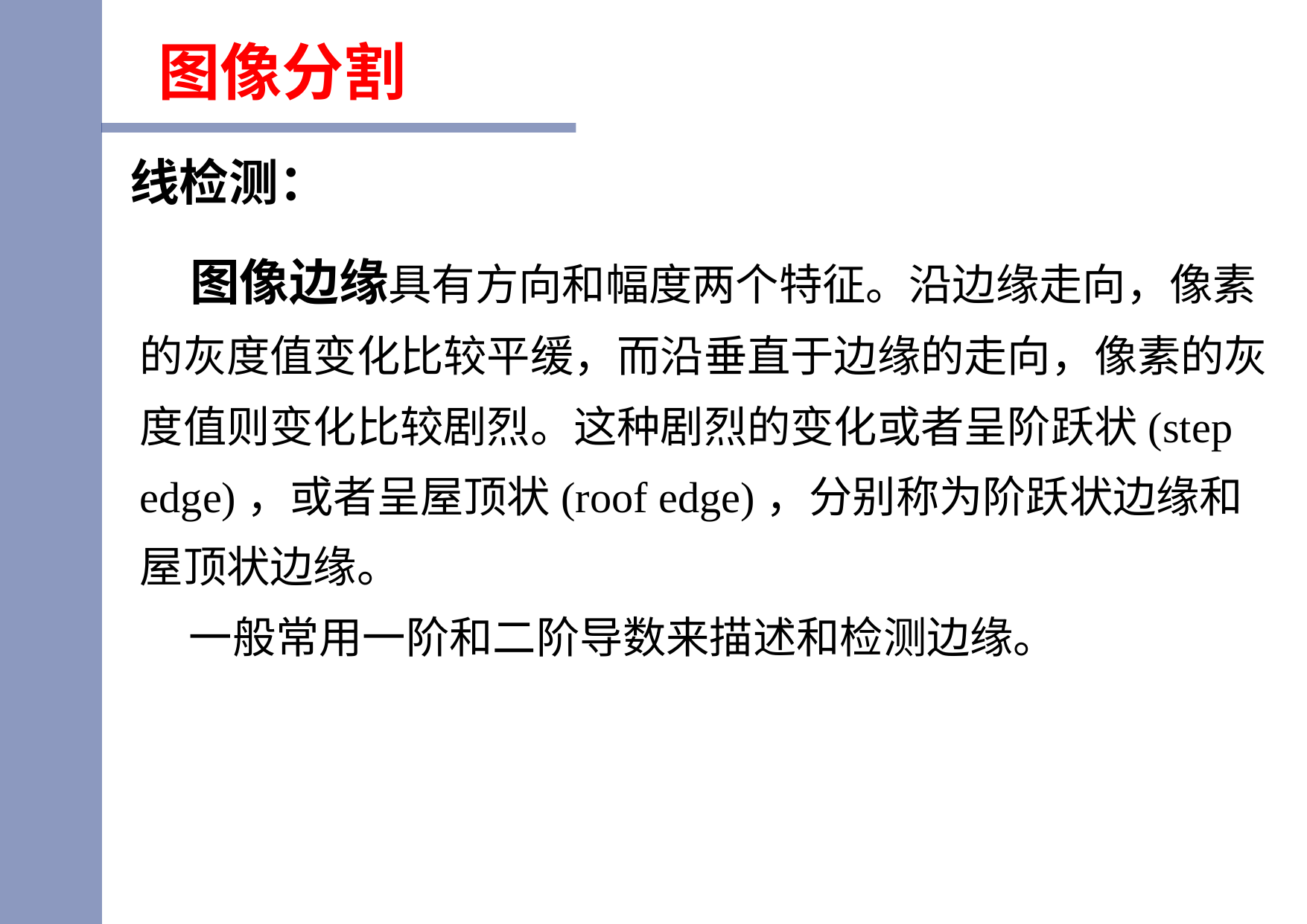

图像分割
线检测：
    图像边缘具有方向和幅度两个特征。沿边缘走向，像素的灰度值变化比较平缓，而沿垂直于边缘的走向，像素的灰度值则变化比较剧烈。这种剧烈的变化或者呈阶跃状(step edge)，或者呈屋顶状(roof edge)，分别称为阶跃状边缘和屋顶状边缘。
    一般常用一阶和二阶导数来描述和检测边缘。